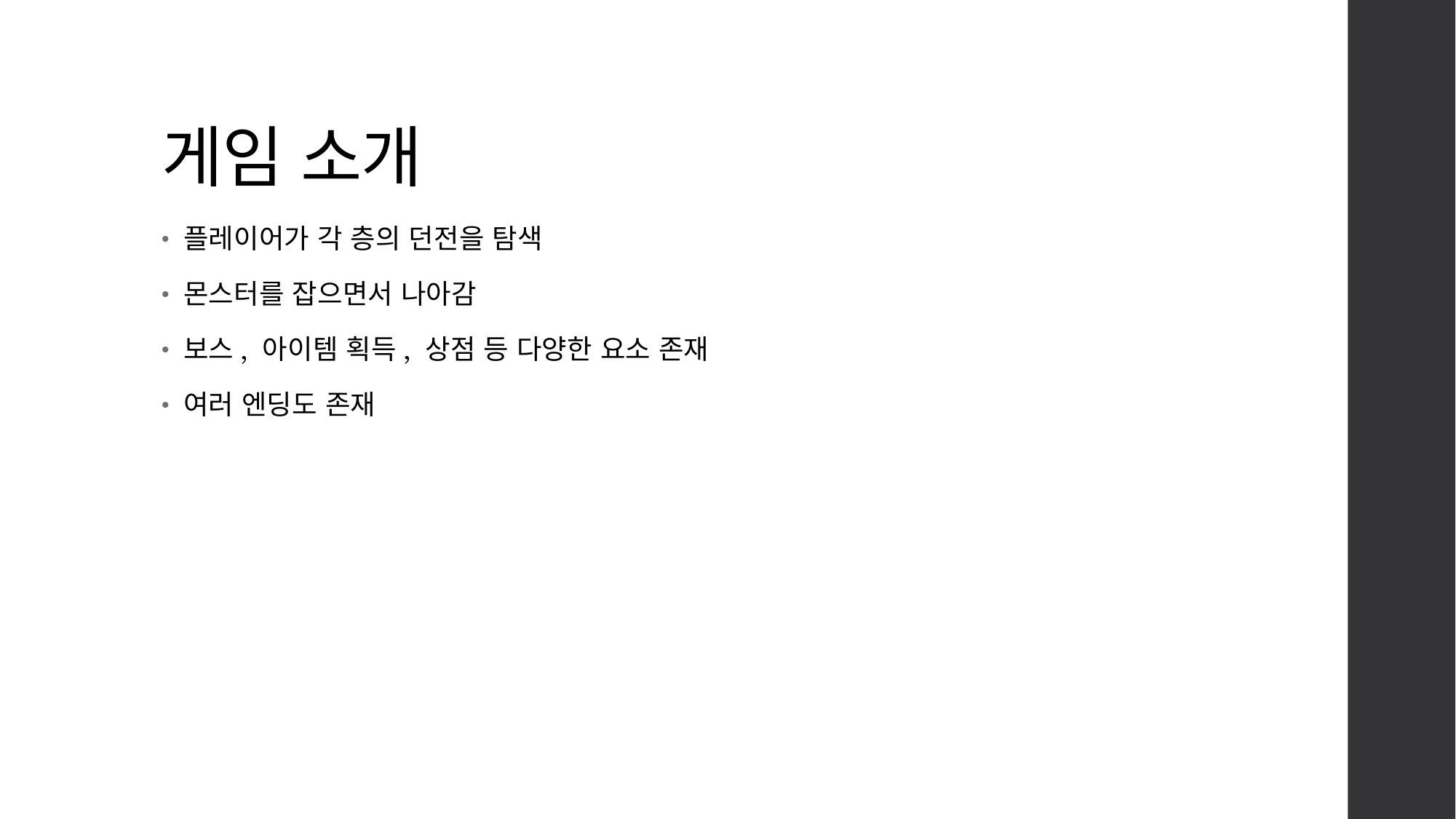

# 게임 소개
플레이어가 각 층의 던전을 탐색
몬스터를 잡으면서 나아감
보스, 아이템 획득, 상점 등 다양한 요소 존재
여러 엔딩도 존재